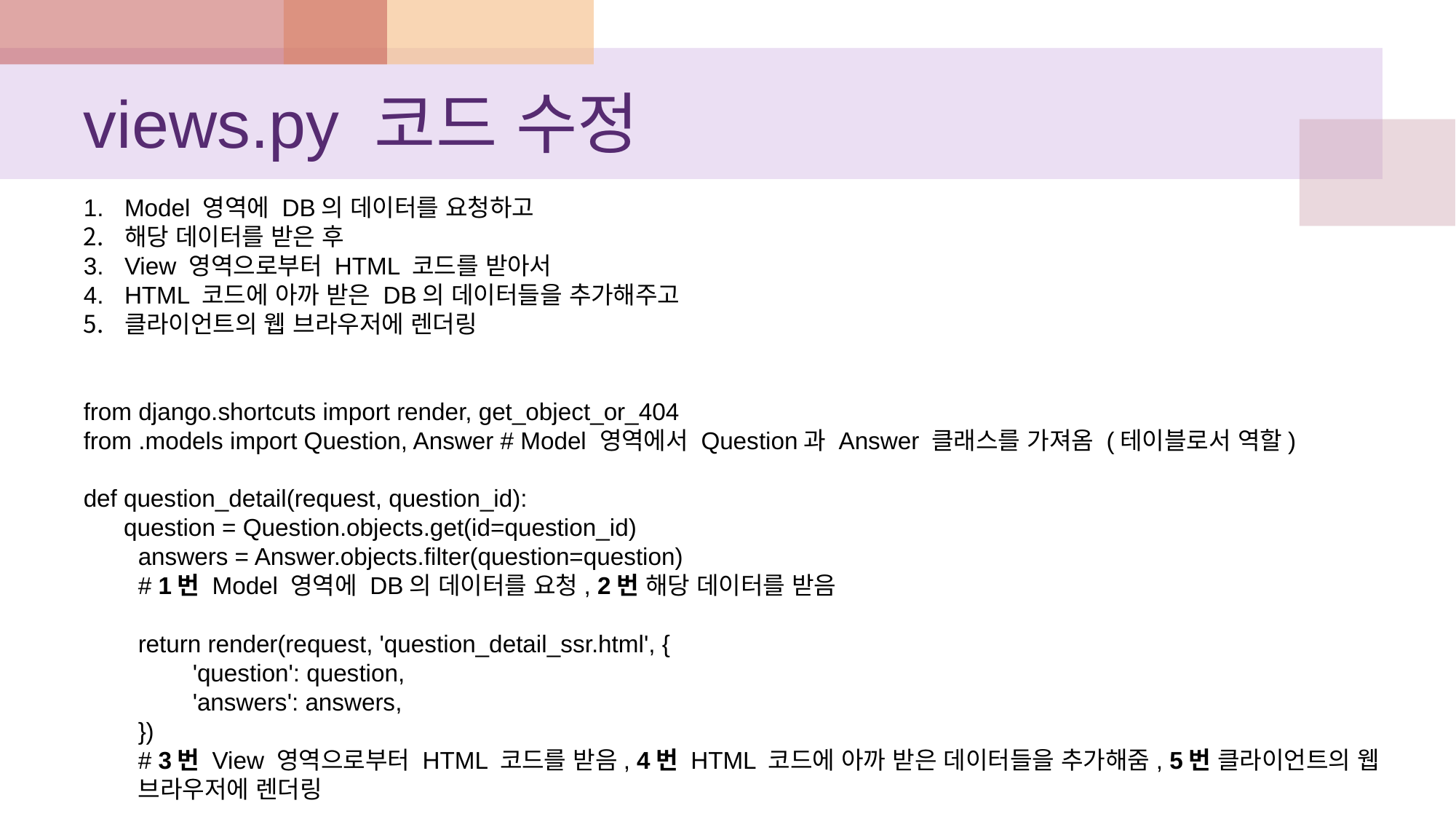

# views.py 코드 수정
Model 영역에 DB의 데이터를 요청하고
해당 데이터를 받은 후
View 영역으로부터 HTML 코드를 받아서
HTML 코드에 아까 받은 DB의 데이터들을 추가해주고
클라이언트의 웹 브라우저에 렌더링

from django.shortcuts import render, get_object_or_404
from .models import Question, Answer # Model 영역에서 Question과 Answer 클래스를 가져옴 (테이블로서 역할)

def question_detail(request, question_id):
      question = Question.objects.get(id=question_id)
answers = Answer.objects.filter(question=question)
# 1번 Model 영역에 DB의 데이터를 요청, 2번 해당 데이터를 받음

return render(request, 'question_detail_ssr.html', {
'question': question,
'answers': answers,
})
# 3번 View 영역으로부터 HTML 코드를 받음, 4번 HTML 코드에 아까 받은 데이터들을 추가해줌, 5번 클라이언트의 웹 브라우저에 렌더링